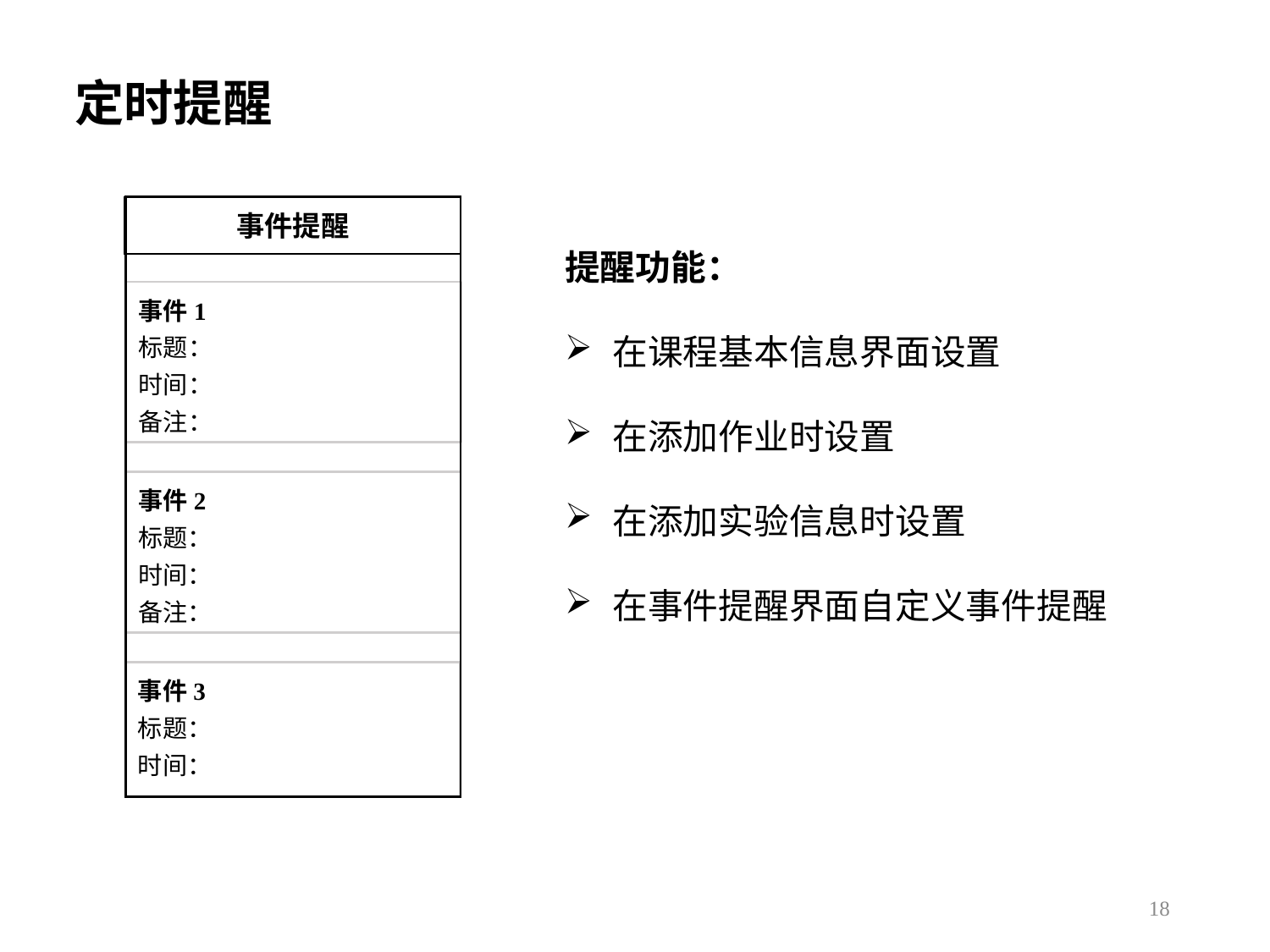

# 定时提醒
事件提醒
提醒功能：
在课程基本信息界面设置
在添加作业时设置
在添加实验信息时设置
在事件提醒界面自定义事件提醒

事件1
标题：
时间：
备注：
事件2
标题：
时间：
备注：
事件3
标题：
时间：
18